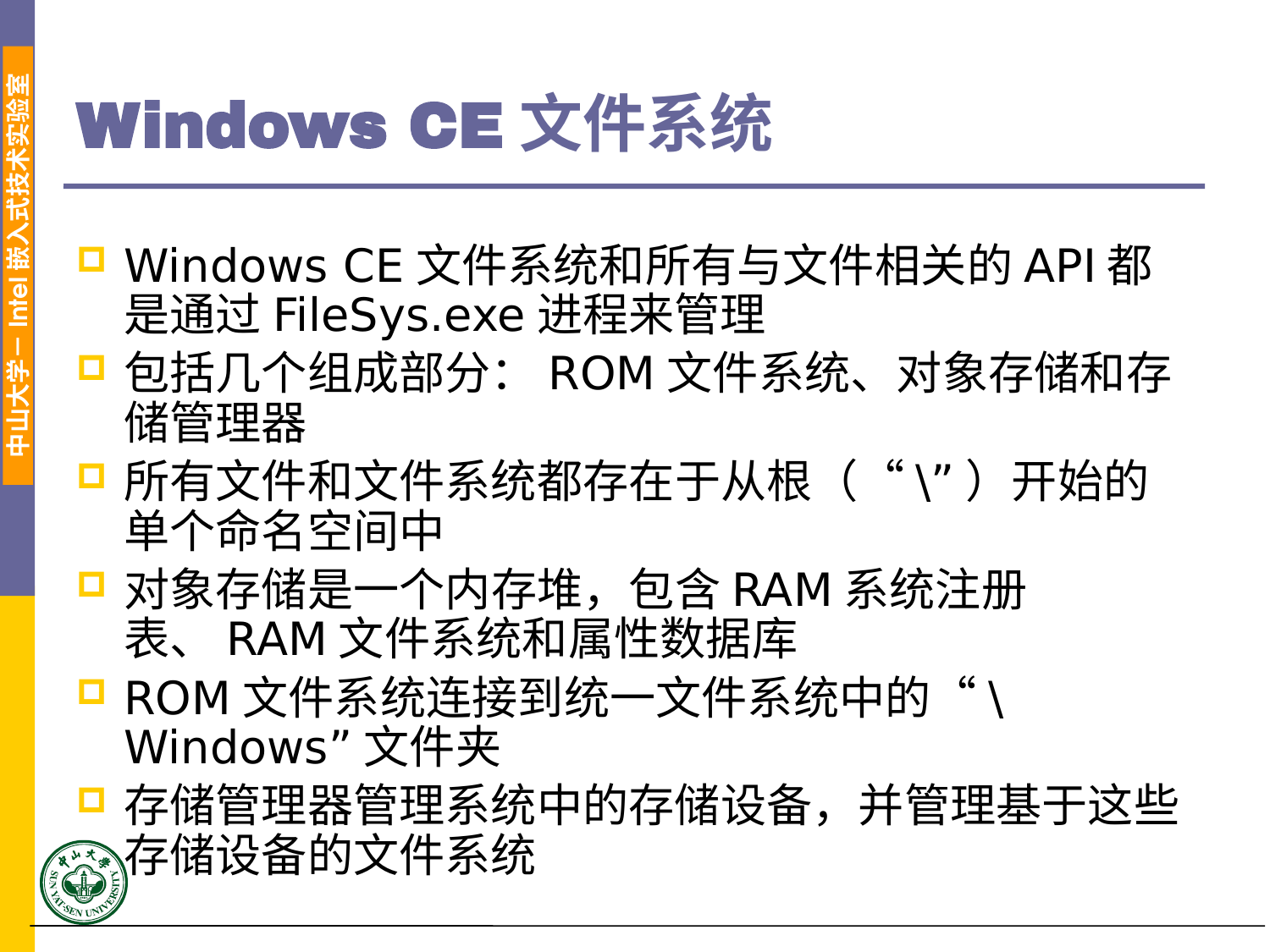

# Windows CE文件系统
Windows CE文件系统和所有与文件相关的API都是通过FileSys.exe进程来管理
包括几个组成部分：ROM文件系统、对象存储和存储管理器
所有文件和文件系统都存在于从根（“\”）开始的单个命名空间中
对象存储是一个内存堆，包含RAM系统注册表、RAM文件系统和属性数据库
ROM文件系统连接到统一文件系统中的“\Windows”文件夹
存储管理器管理系统中的存储设备，并管理基于这些存储设备的文件系统